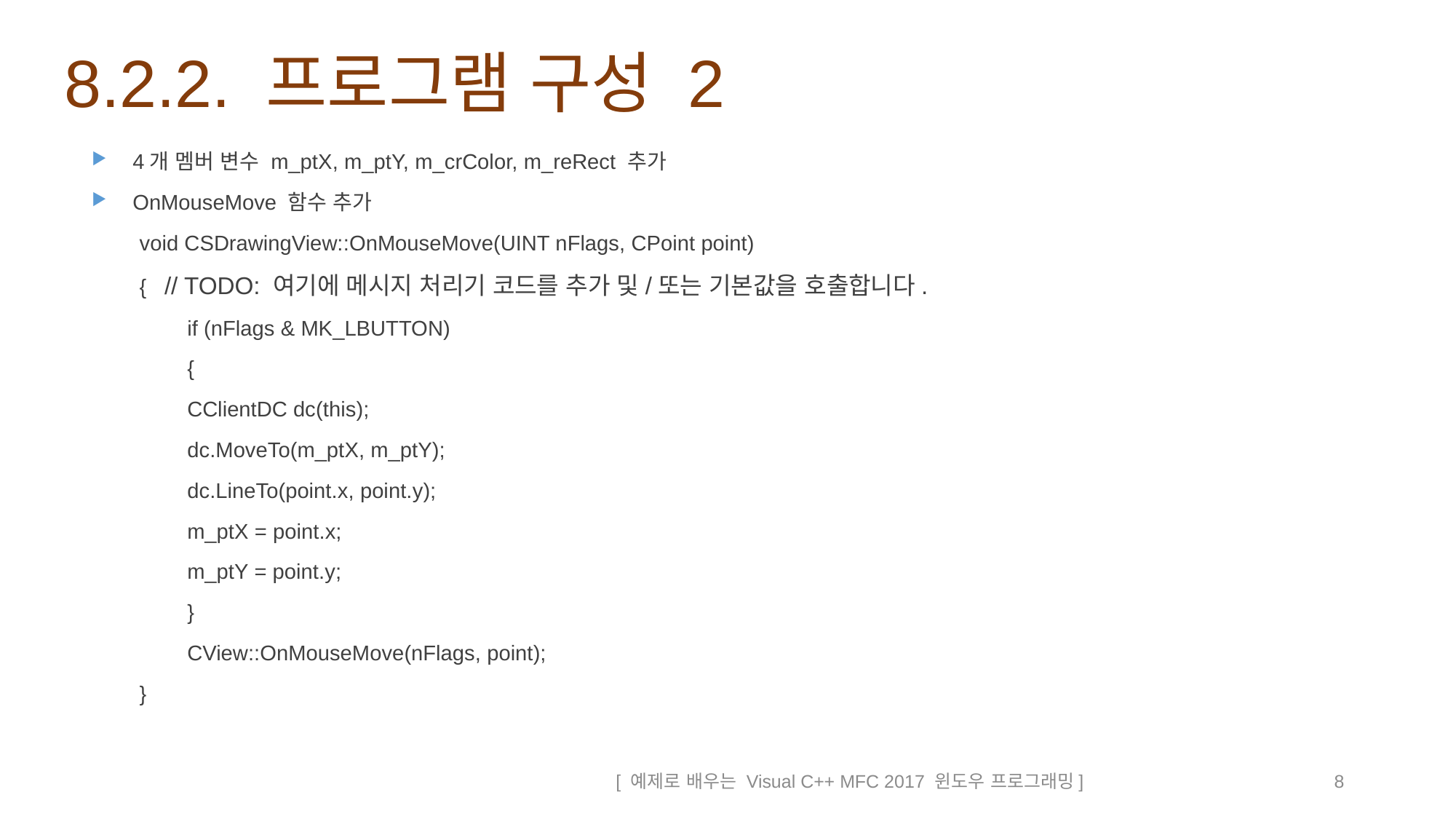

# 8.2.2. 프로그램 구성 2

4개 멤버 변수 m_ptX, m_ptY, m_crColor, m_reRect 추가
OnMouseMove 함수 추가
void CSDrawingView::OnMouseMove(UINT nFlags, CPoint point)
{   // TODO: 여기에 메시지 처리기 코드를 추가 및/또는 기본값을 호출합니다.
if (nFlags & MK_LBUTTON)
{
CClientDC dc(this);
dc.MoveTo(m_ptX, m_ptY);
dc.LineTo(point.x, point.y);
m_ptX = point.x;
m_ptY = point.y;
}
CView::OnMouseMove(nFlags, point);
}

[ 예제로 배우는 Visual C++ MFC 2017 윈도우 프로그래밍]
8